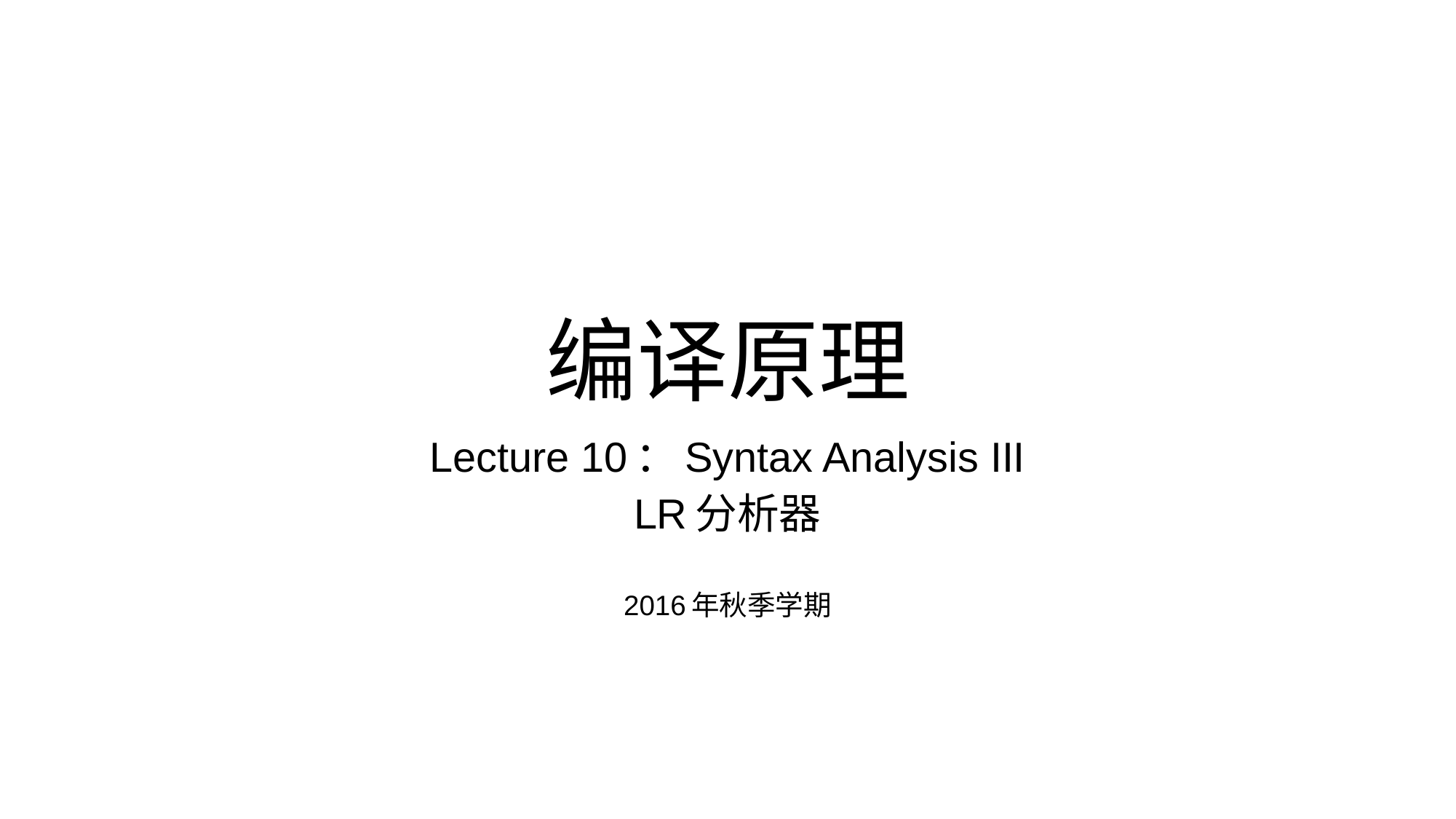

# 编译原理
Lecture 10：Syntax Analysis III
LR分析器

2016年秋季学期